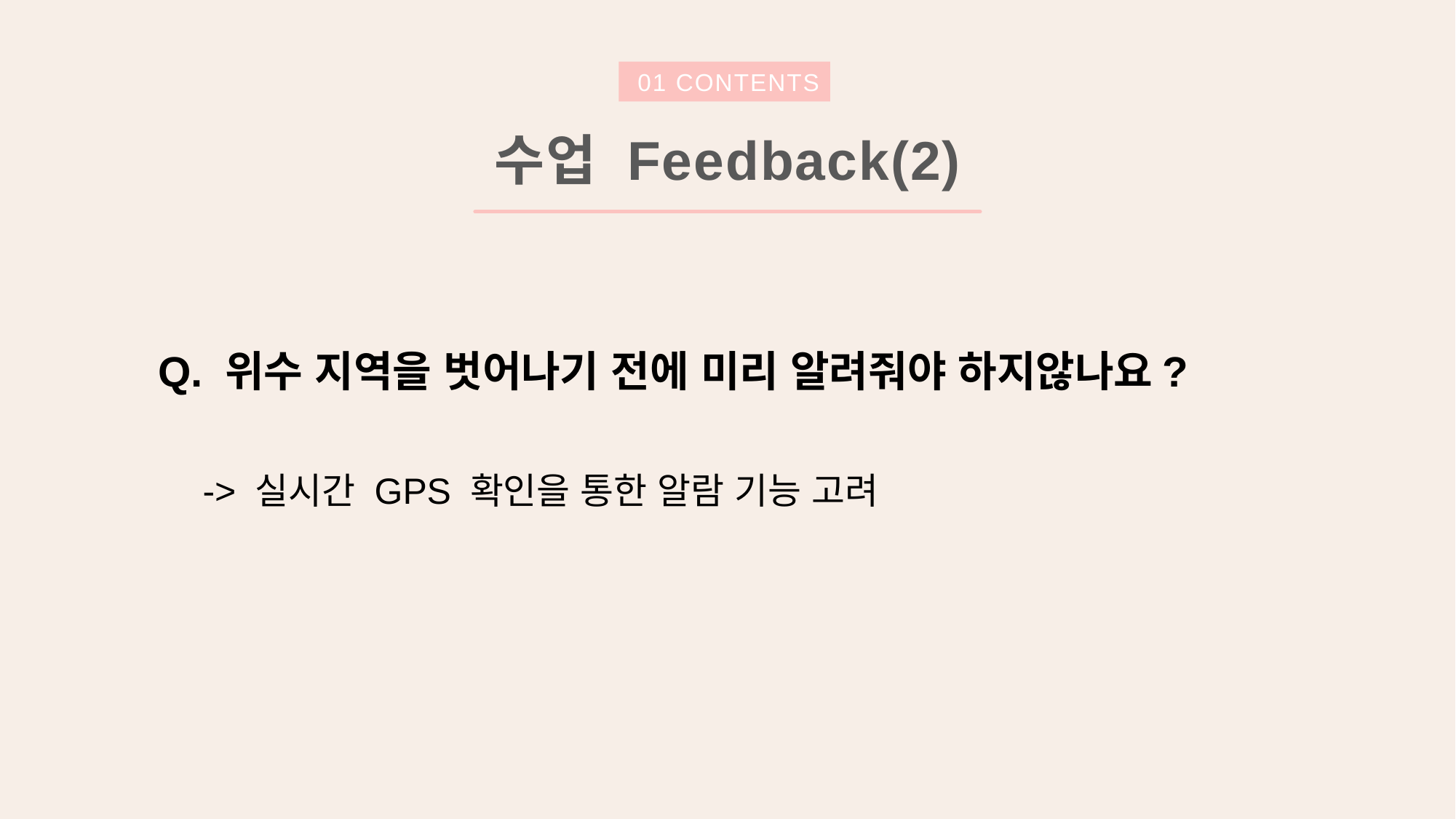

01 CONTENTS
수업 Feedback(2)

    Q. 위수 지역을 벗어나기 전에 미리 알려줘야 하지않나요?

         -> 실시간 GPS 확인을 통한 알람 기능 고려